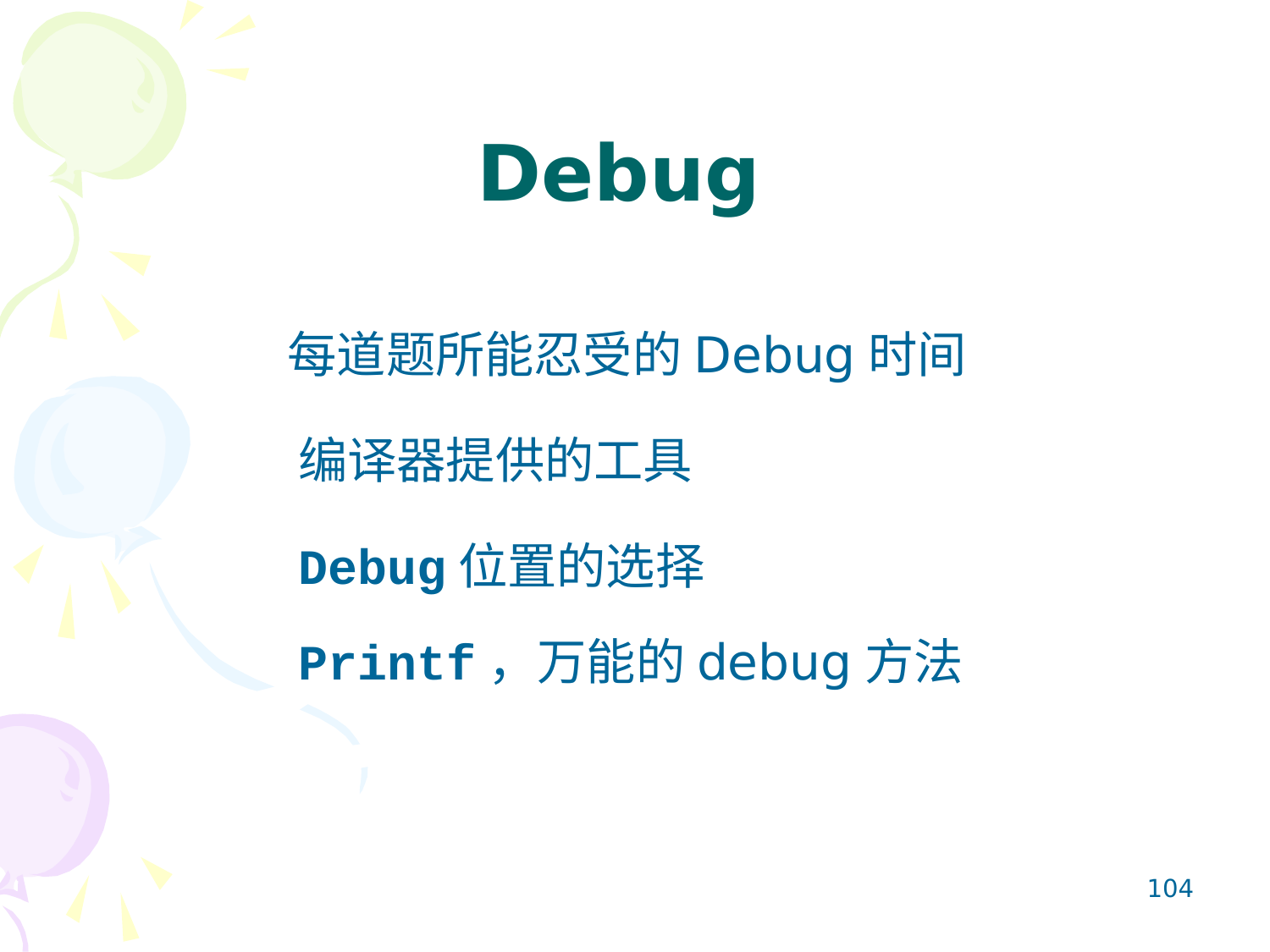

# Debug
每道题所能忍受的Debug时间
编译器提供的工具
Debug位置的选择
Printf，万能的debug方法
104